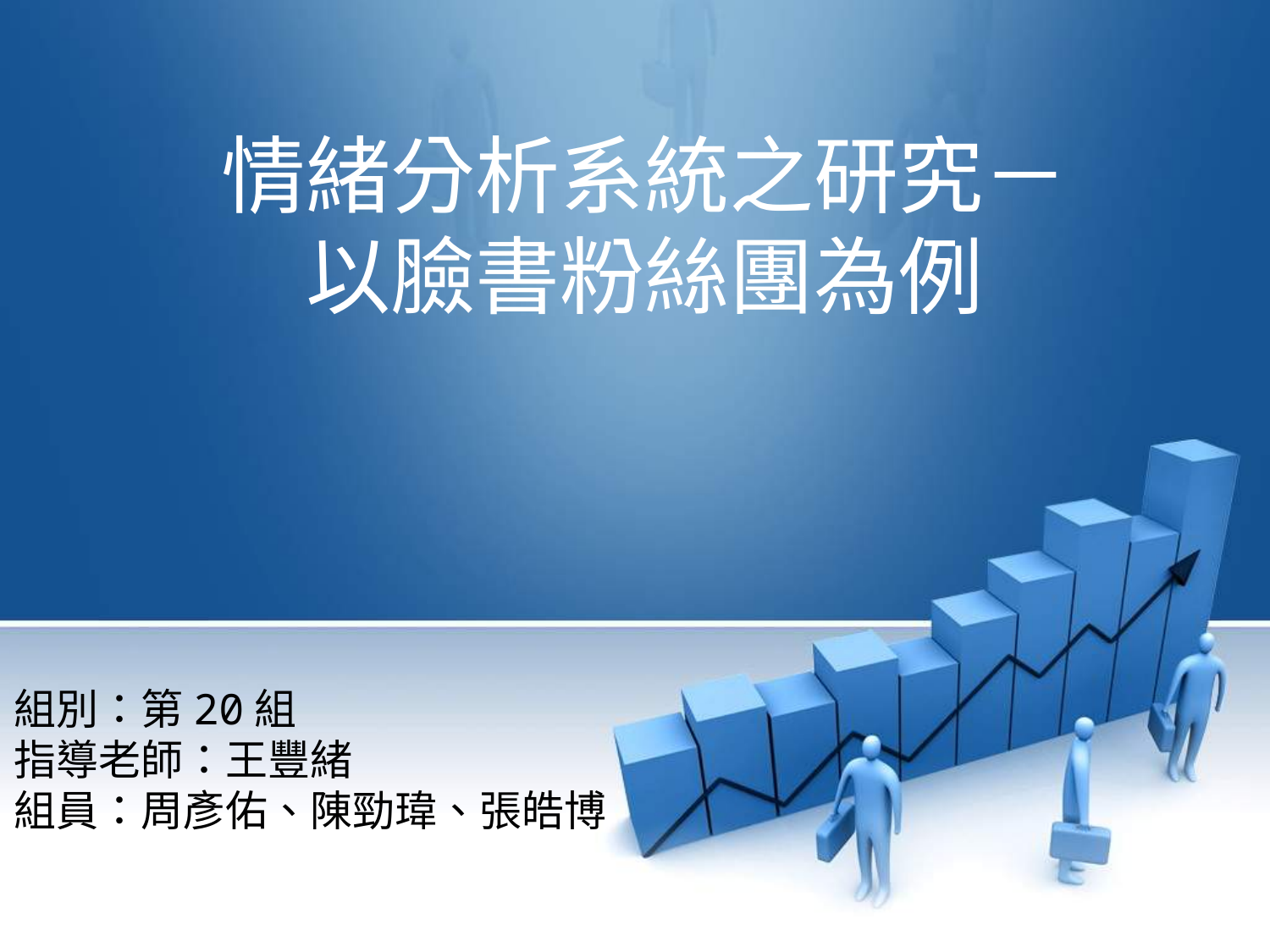

情緒分析系統之研究－
以臉書粉絲團為例
組別：第20組
指導老師：王豐緒
組員：周彥佑、陳勁瑋、張皓博